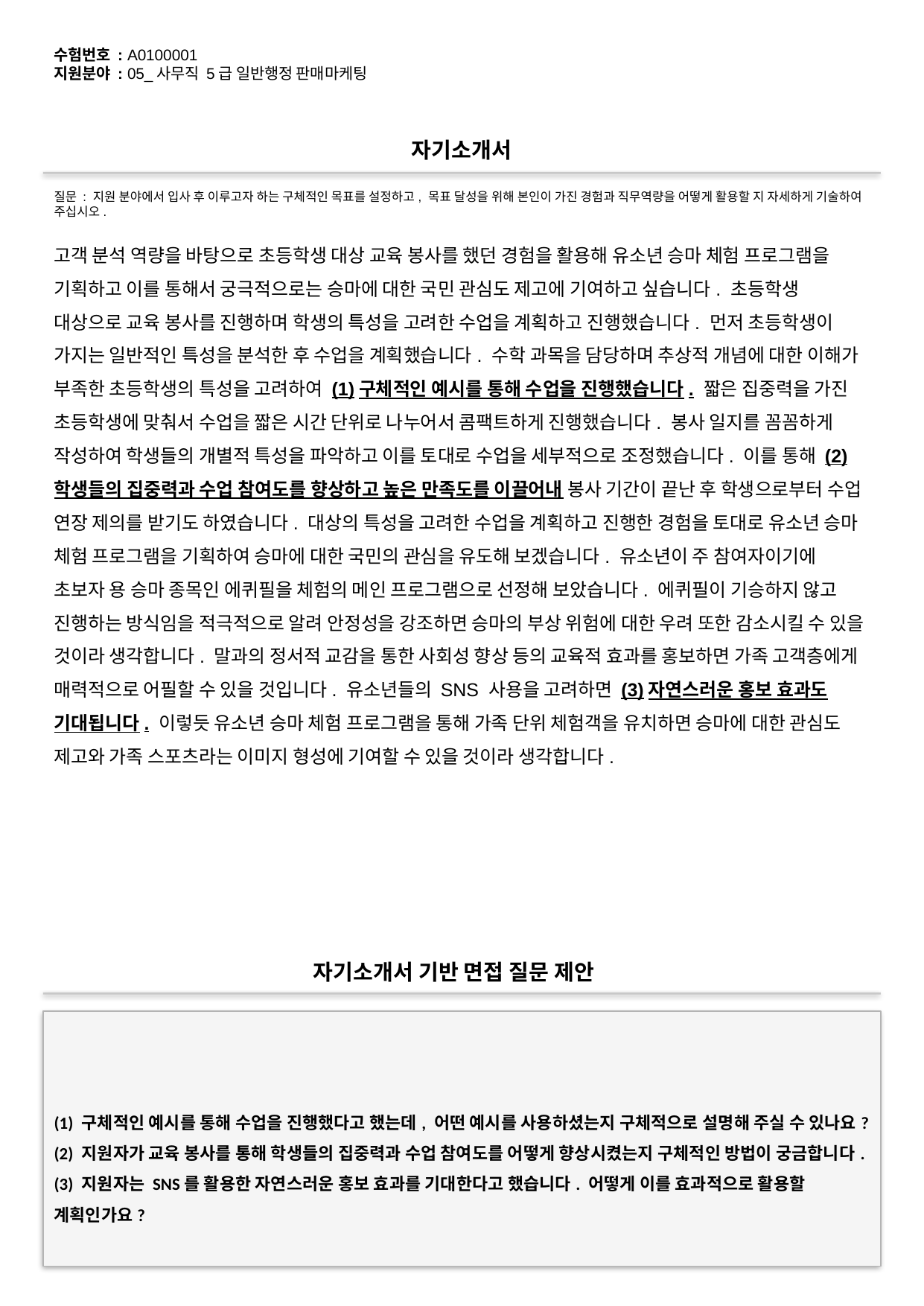

수험번호 : A0100001
지원분야 : 05_사무직 5급 일반행정 판매마케팅
#

자기소개서

질문 : 지원 분야에서 입사 후 이루고자 하는 구체적인 목표를 설정하고, 목표 달성을 위해 본인이 가진 경험과 직무역량을 어떻게 활용할 지 자세하게 기술하여 주십시오.

고객 분석 역량을 바탕으로 초등학생 대상 교육 봉사를 했던 경험을 활용해 유소년 승마 체험 프로그램을 기획하고 이를 통해서 궁극적으로는 승마에 대한 국민 관심도 제고에 기여하고 싶습니다. 초등학생 대상으로 교육 봉사를 진행하며 학생의 특성을 고려한 수업을 계획하고 진행했습니다. 먼저 초등학생이 가지는 일반적인 특성을 분석한 후 수업을 계획했습니다. 수학 과목을 담당하며 추상적 개념에 대한 이해가 부족한 초등학생의 특성을 고려하여 (1)구체적인 예시를 통해 수업을 진행했습니다. 짧은 집중력을 가진 초등학생에 맞춰서 수업을 짧은 시간 단위로 나누어서 콤팩트하게 진행했습니다. 봉사 일지를 꼼꼼하게 작성하여 학생들의 개별적 특성을 파악하고 이를 토대로 수업을 세부적으로 조정했습니다. 이를 통해 (2)학생들의 집중력과 수업 참여도를 향상하고 높은 만족도를 이끌어내 봉사 기간이 끝난 후 학생으로부터 수업 연장 제의를 받기도 하였습니다. 대상의 특성을 고려한 수업을 계획하고 진행한 경험을 토대로 유소년 승마 체험 프로그램을 기획하여 승마에 대한 국민의 관심을 유도해 보겠습니다. 유소년이 주 참여자이기에 초보자 용 승마 종목인 에퀴필을 체험의 메인 프로그램으로 선정해 보았습니다. 에퀴필이 기승하지 않고 진행하는 방식임을 적극적으로 알려 안정성을 강조하면 승마의 부상 위험에 대한 우려 또한 감소시킬 수 있을 것이라 생각합니다. 말과의 정서적 교감을 통한 사회성 향상 등의 교육적 효과를 홍보하면 가족 고객층에게 매력적으로 어필할 수 있을 것입니다. 유소년들의 SNS 사용을 고려하면 (3)자연스러운 홍보 효과도 기대됩니다. 이렇듯 유소년 승마 체험 프로그램을 통해 가족 단위 체험객을 유치하면 승마에 대한 관심도 제고와 가족 스포츠라는 이미지 형성에 기여할 수 있을 것이라 생각합니다.

자기소개서 기반 면접 질문 제안

(1) 구체적인 예시를 통해 수업을 진행했다고 했는데, 어떤 예시를 사용하셨는지 구체적으로 설명해 주실 수 있나요?
(2) 지원자가 교육 봉사를 통해 학생들의 집중력과 수업 참여도를 어떻게 향상시켰는지 구체적인 방법이 궁금합니다.
(3) 지원자는 SNS를 활용한 자연스러운 홍보 효과를 기대한다고 했습니다. 어떻게 이를 효과적으로 활용할 계획인가요?